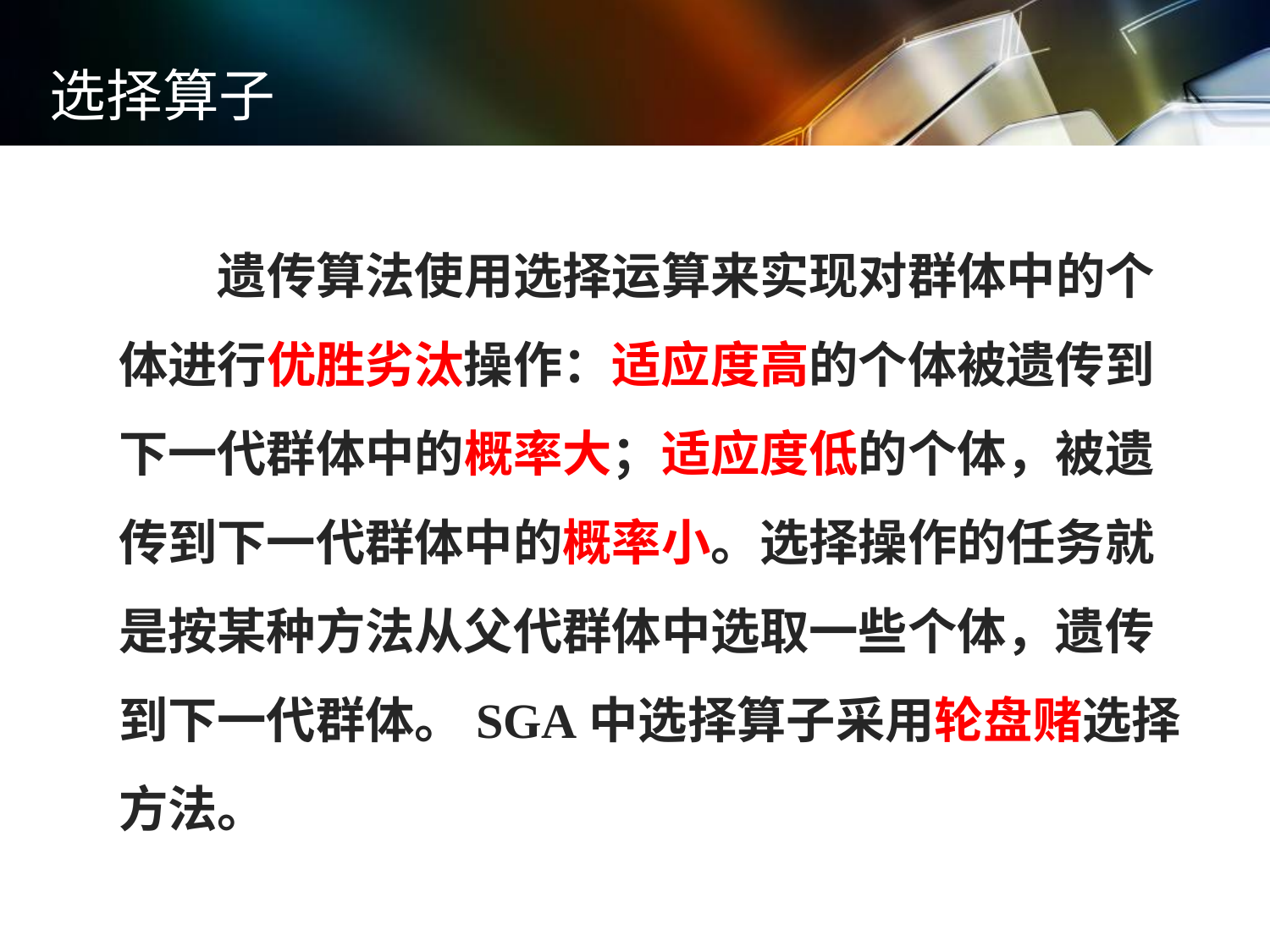

选择算子
            遗传算法使用选择运算来实现对群体中的个体进行优胜劣汰操作：适应度高的个体被遗传到下一代群体中的概率大；适应度低的个体，被遗传到下一代群体中的概率小。选择操作的任务就是按某种方法从父代群体中选取一些个体，遗传到下一代群体。SGA中选择算子采用轮盘赌选择方法。